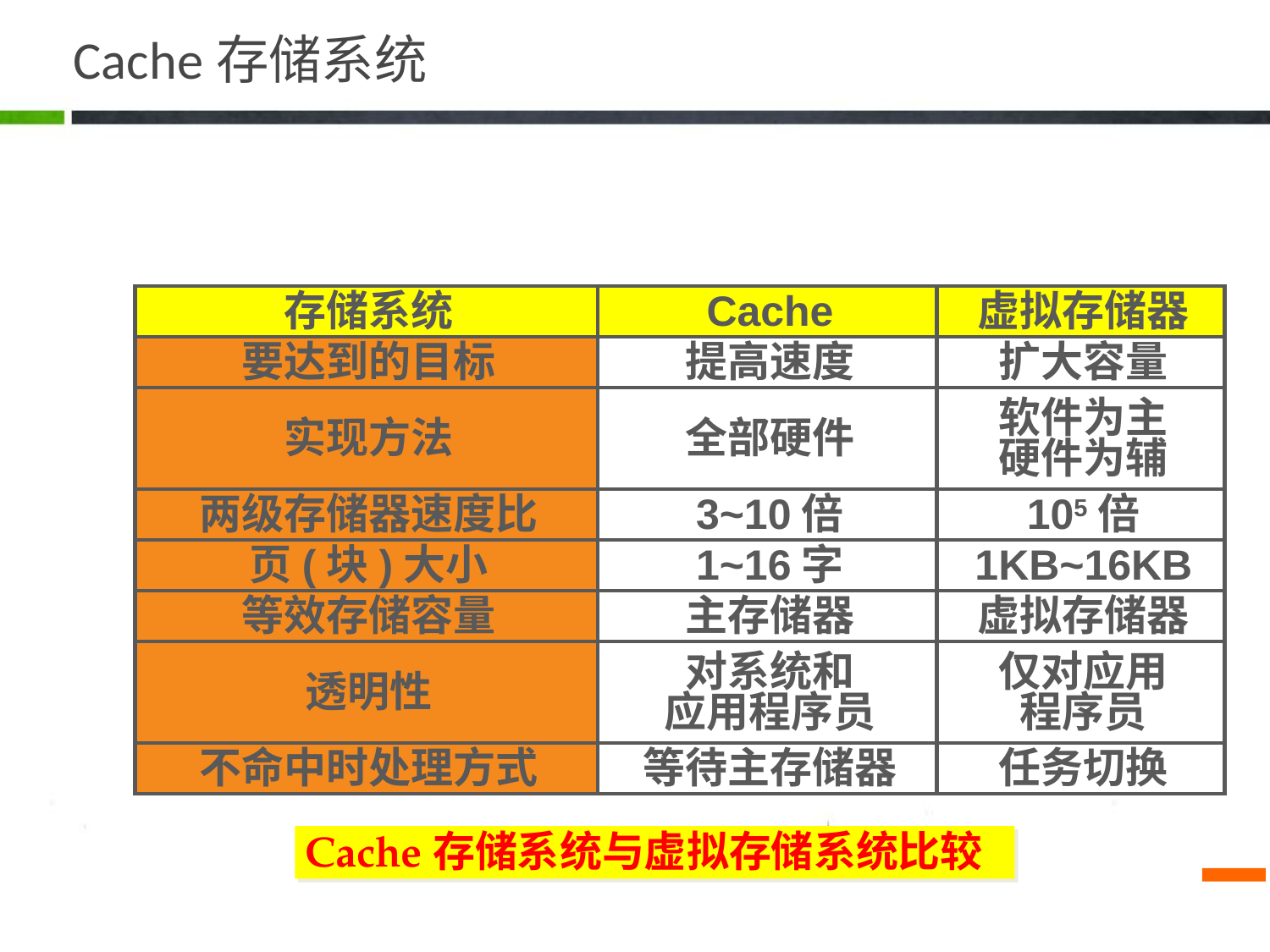

# Cache存储系统
存储系统
Cache
虚拟存储器
要达到的目标
提高速度
扩大容量
实现方法
全部硬件
软件为主
硬件为辅
两级存储器速度比
3~10倍
105倍
页(块)大小
1~16字
1KB~16KB
等效存储容量
主存储器
虚拟存储器
透明性
对系统和
应用程序员
仅对应用
程序员
不命中时处理方式
等待主存储器
任务切换
Cache存储系统与虚拟存储系统比较